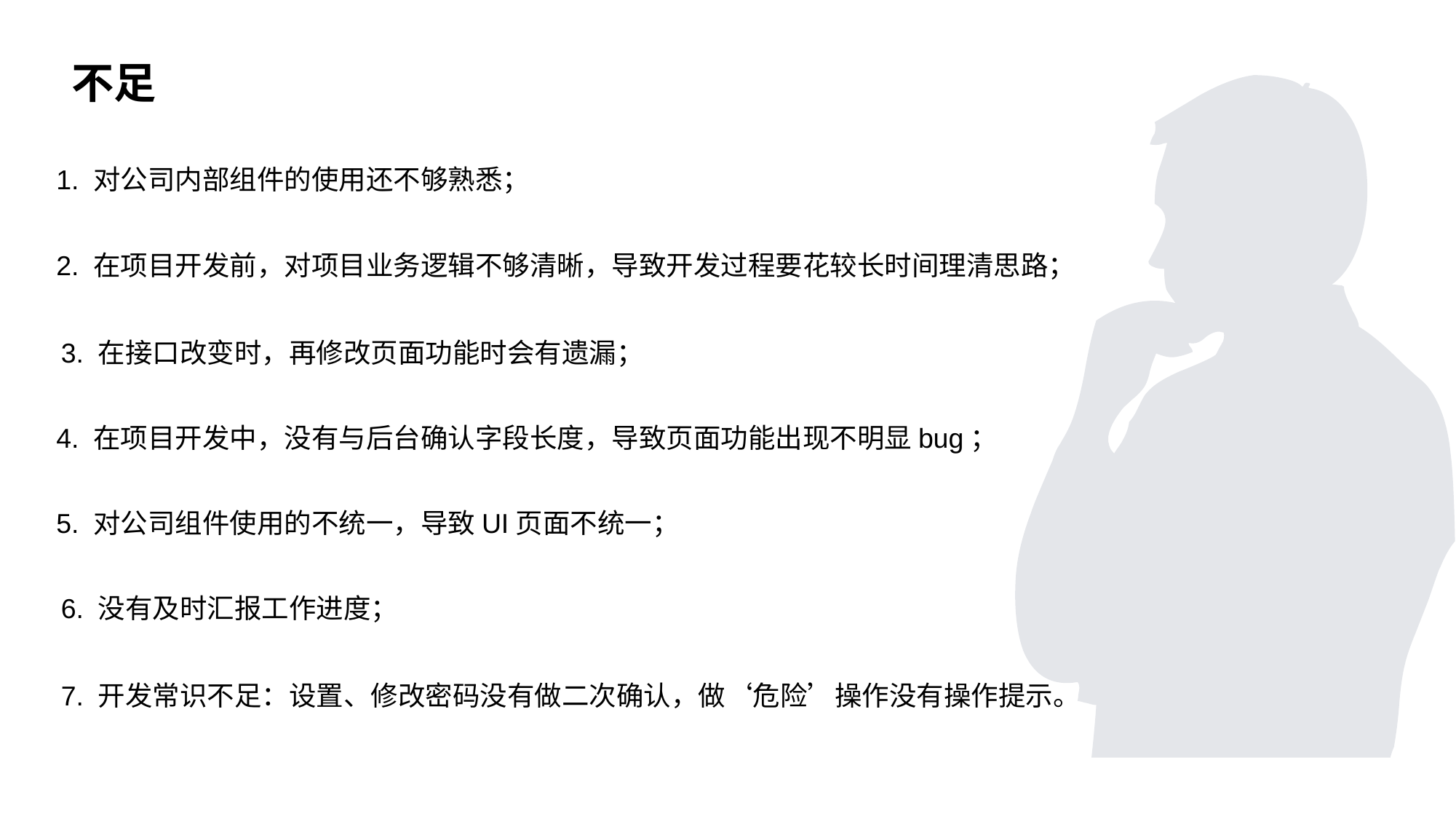

# 不足

1. 对公司内部组件的使用还不够熟悉；
2. 在项目开发前，对项目业务逻辑不够清晰，导致开发过程要花较长时间理清思路；
3. 在接口改变时，再修改页面功能时会有遗漏；
4. 在项目开发中，没有与后台确认字段长度，导致页面功能出现不明显bug；
5. 对公司组件使用的不统一，导致UI页面不统一；
6. 没有及时汇报工作进度；
7. 开发常识不足：设置、修改密码没有做二次确认，做‘危险’操作没有操作提示。
21